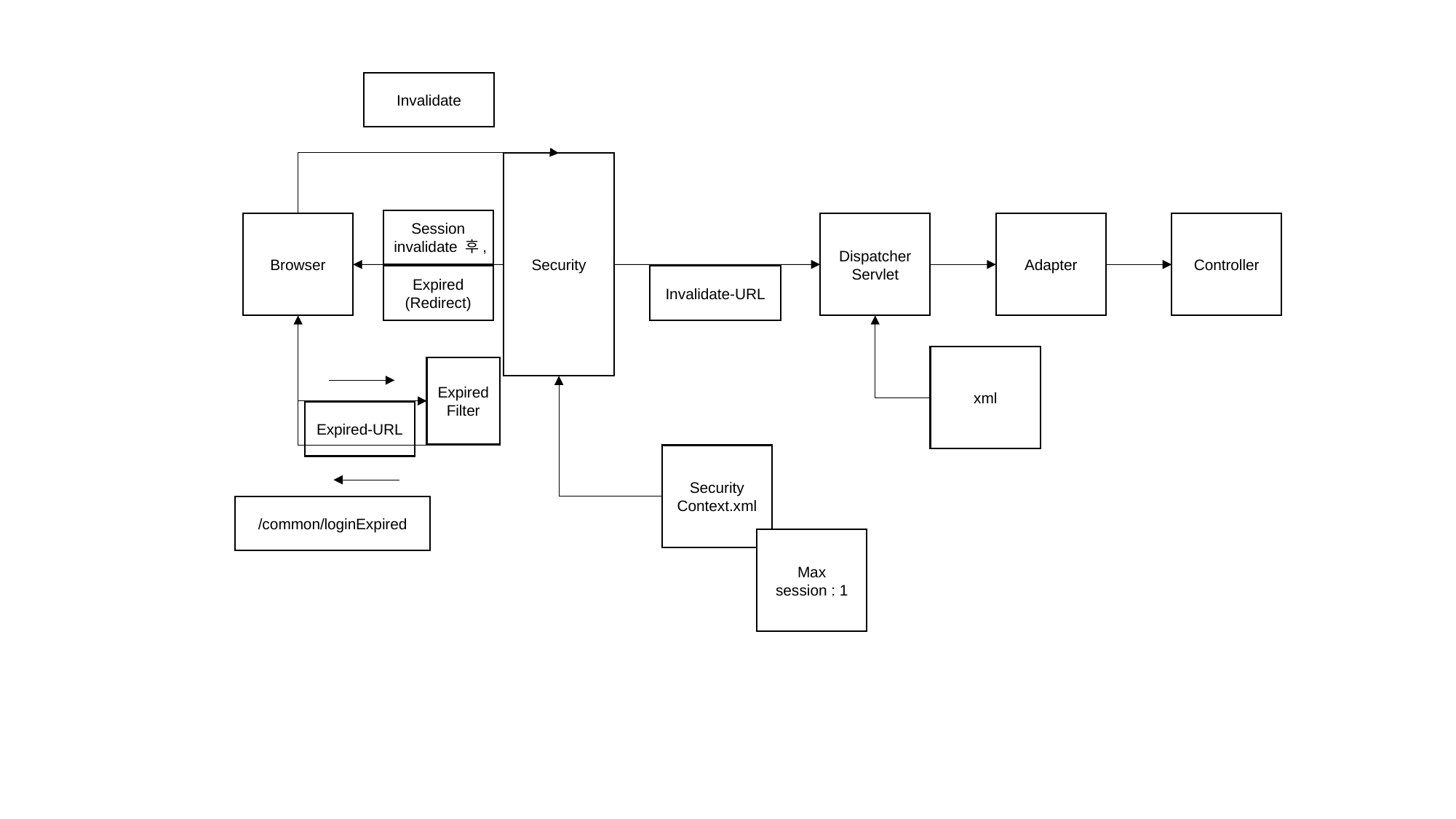

Invalidate
Security
Session invalidate 후,
Browser
Dispatcher
Servlet
Adapter
Controller
Expired
(Redirect)
Invalidate-URL
xml
Expired
Filter
Expired-URL
Security
Context.xml
/common/loginExpired
Max session : 1